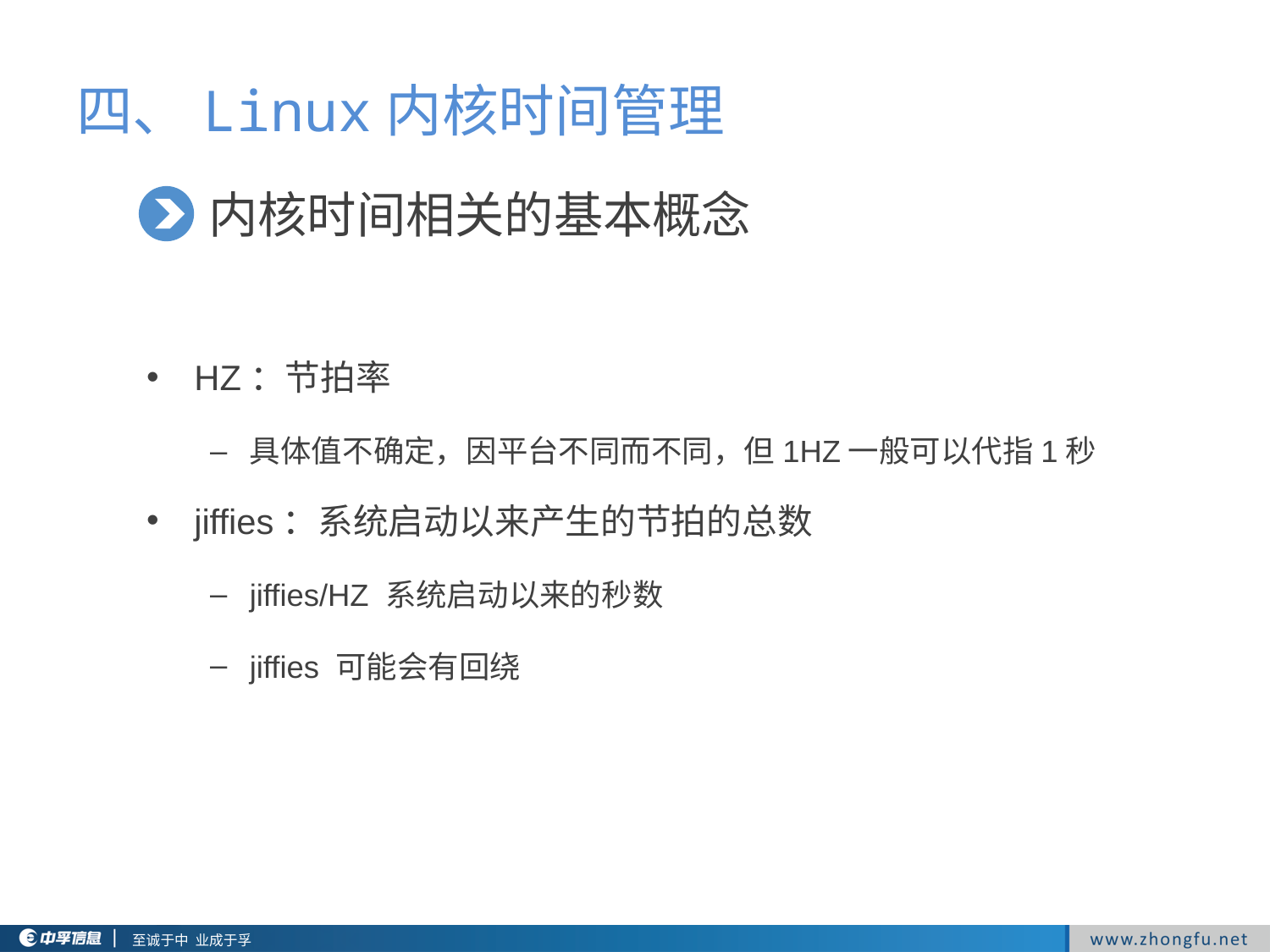

四、Linux内核时间管理
内核时间相关的基本概念

HZ：节拍率
具体值不确定，因平台不同而不同，但1HZ一般可以代指1秒
jiffies：系统启动以来产生的节拍的总数
jiffies/HZ 系统启动以来的秒数
jiffies 可能会有回绕